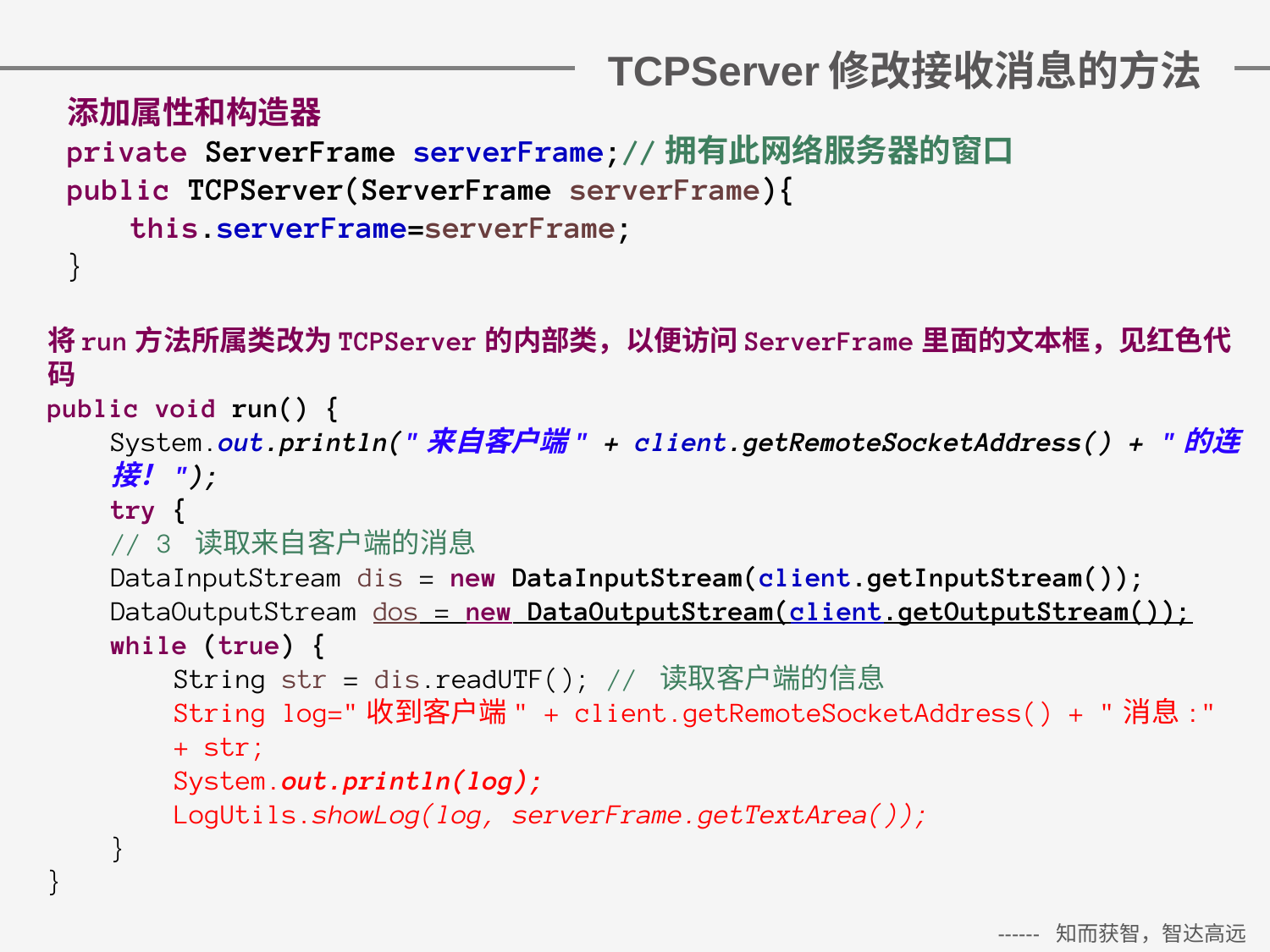

# TCPServer修改接收消息的方法
添加属性和构造器
private ServerFrame serverFrame;//拥有此网络服务器的窗口
public TCPServer(ServerFrame serverFrame){
this.serverFrame=serverFrame;
}
将run方法所属类改为TCPServer的内部类，以便访问ServerFrame里面的文本框，见红色代码
public void run() {
System.out.println("来自客户端" + client.getRemoteSocketAddress() + "的连接！");
try {
// 3 读取来自客户端的消息
DataInputStream dis = new DataInputStream(client.getInputStream());
DataOutputStream dos = new DataOutputStream(client.getOutputStream());
while (true) {
String str = dis.readUTF(); // 读取客户端的信息
String log="收到客户端" + client.getRemoteSocketAddress() + "消息:" + str;
System.out.println(log);
LogUtils.showLog(log, serverFrame.getTextArea());
}
}